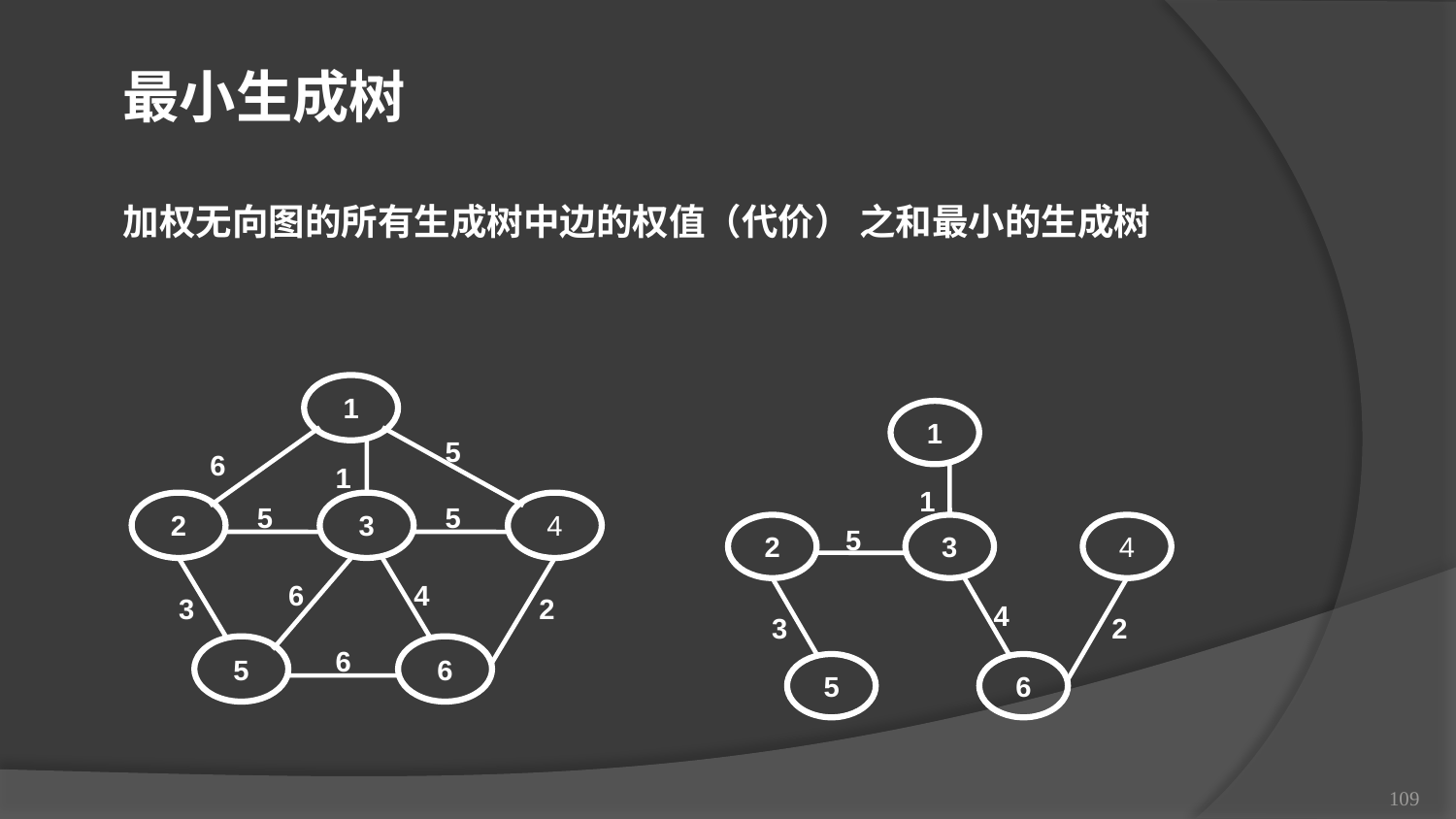

最小生成树
加权无向图的所有生成树中边的权值（代价） 之和最小的生成树
1

5
6

1
2
5
3
5
4

6
4
3
2
5
6
6

1

1
2
5
3
4

4
3
2
5
6
109